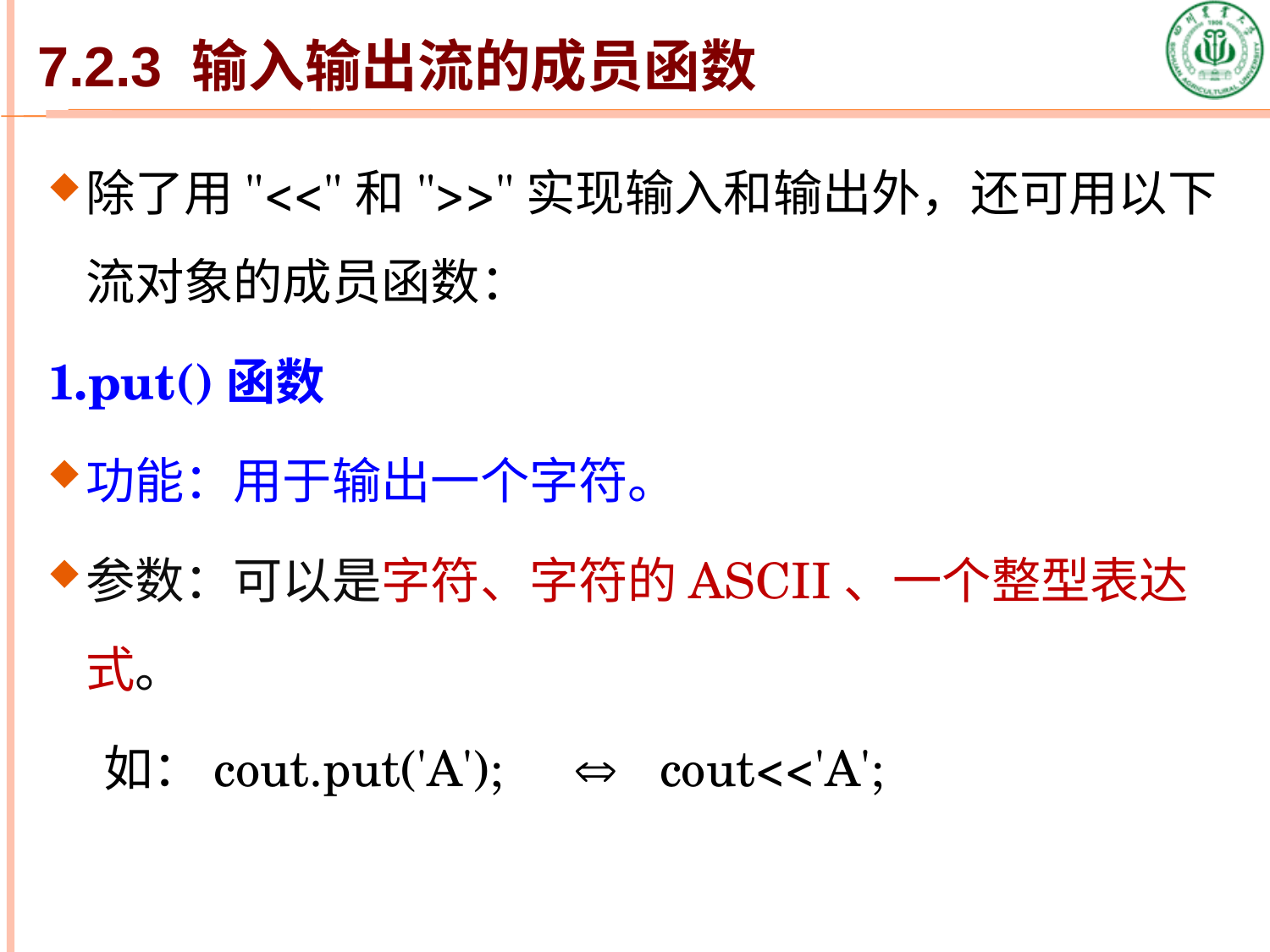

# 7.2.3 输入输出流的成员函数
除了用"<<"和">>"实现输入和输出外，还可用以下流对象的成员函数：
1.put()函数
功能：用于输出一个字符。
参数：可以是字符、字符的ASCII、一个整型表达式。
    如：cout.put('A');     ⇔   cout<<'A';